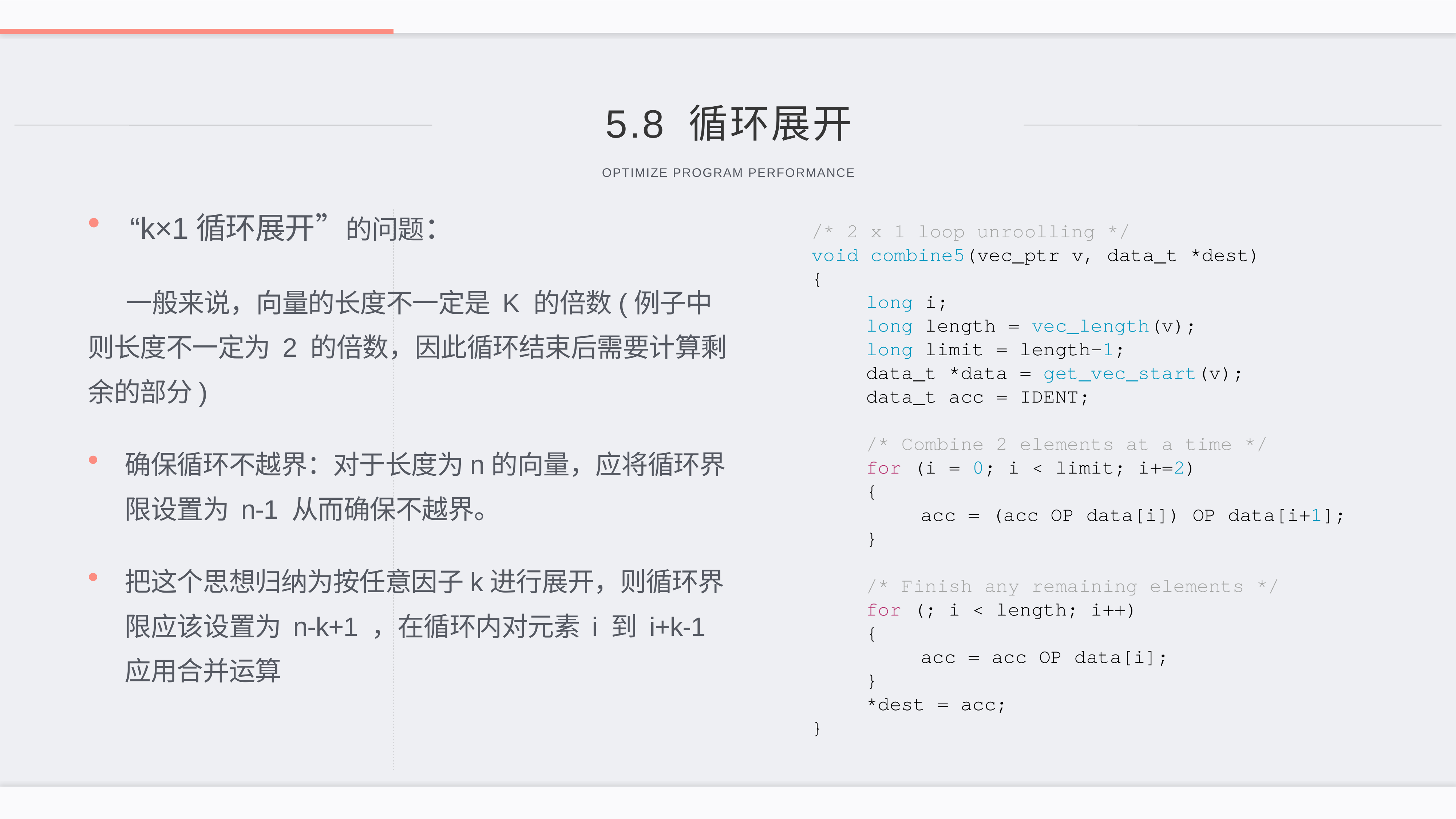

# 5.8 循环展开
Optimize program performance
“k×1循环展开”的问题：
一般来说，向量的长度不一定是 K 的倍数(例子中则长度不一定为 2 的倍数，因此循环结束后需要计算剩余的部分)
确保循环不越界：对于长度为n的向量，应将循环界限设置为 n-1 从而确保不越界。
把这个思想归纳为按任意因子k进行展开，则循环界限应该设置为 n-k+1 ，在循环内对元素 i 到 i+k-1 应用合并运算
/* 2 x 1 loop unroolling */
void combine5(vec_ptr v, data_t *dest)
{
	long i;
	long length = vec_length(v);
	long limit = length-1;
	data_t *data = get_vec_start(v);
	data_t acc = IDENT;

	/* Combine 2 elements at a time */
	for (i = 0; i < limit; i+=2)
	{
		acc = (acc OP data[i]) OP data[i+1];
	}

	/* Finish any remaining elements */
	for (; i < length; i++)
	{
		acc = acc OP data[i];
	}
	*dest = acc;
}